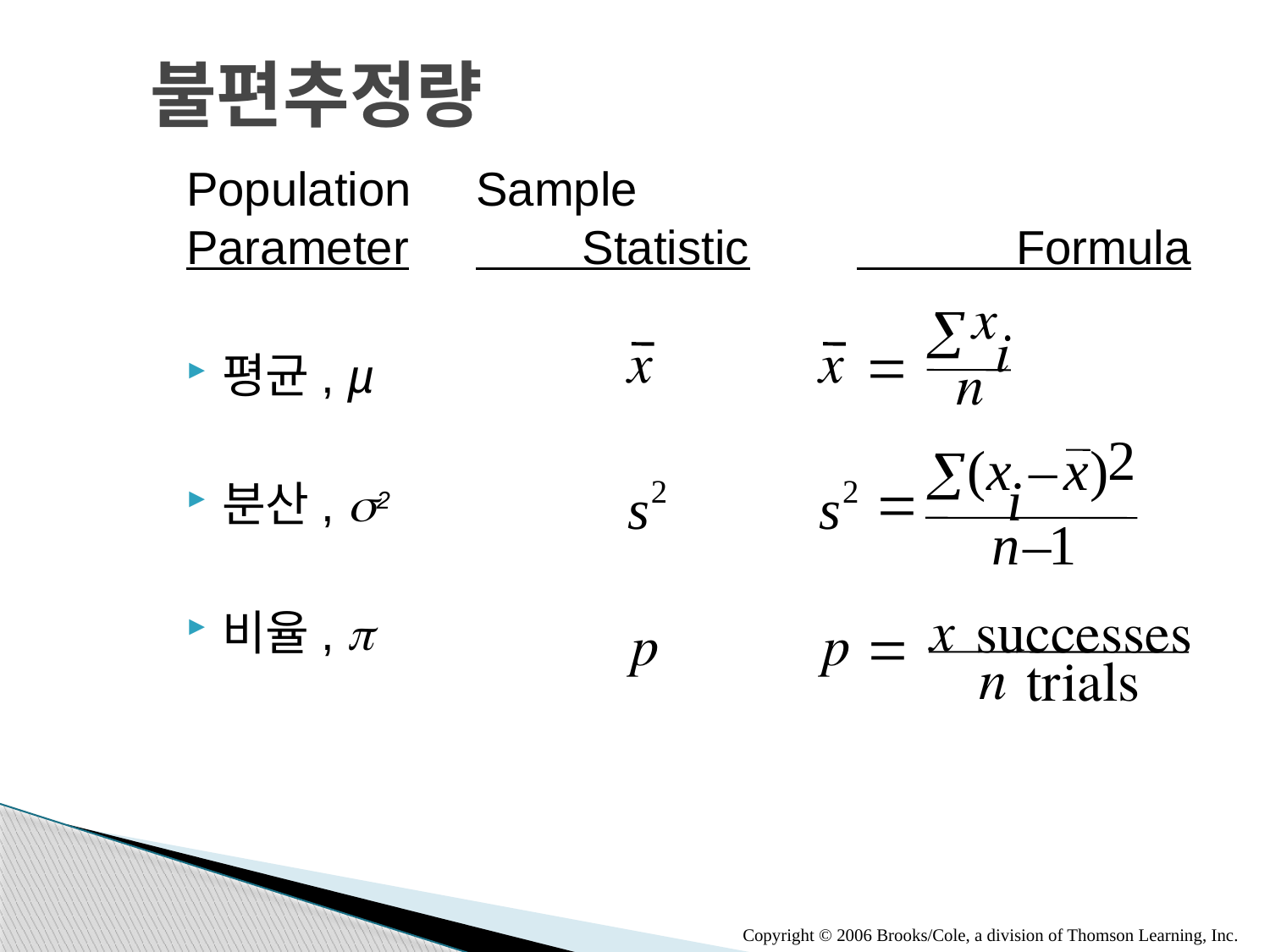

# 불편추정량
Population	Sample
Parameter	        Statistic	            Formula

평균, µ

분산, σ2

비율, π
x
∑
i
x
x

=

n

2
(
x
–
x
)
∑

2
2
i
=
s
s

n
–
1

x

successes
p
p

=
n

trials